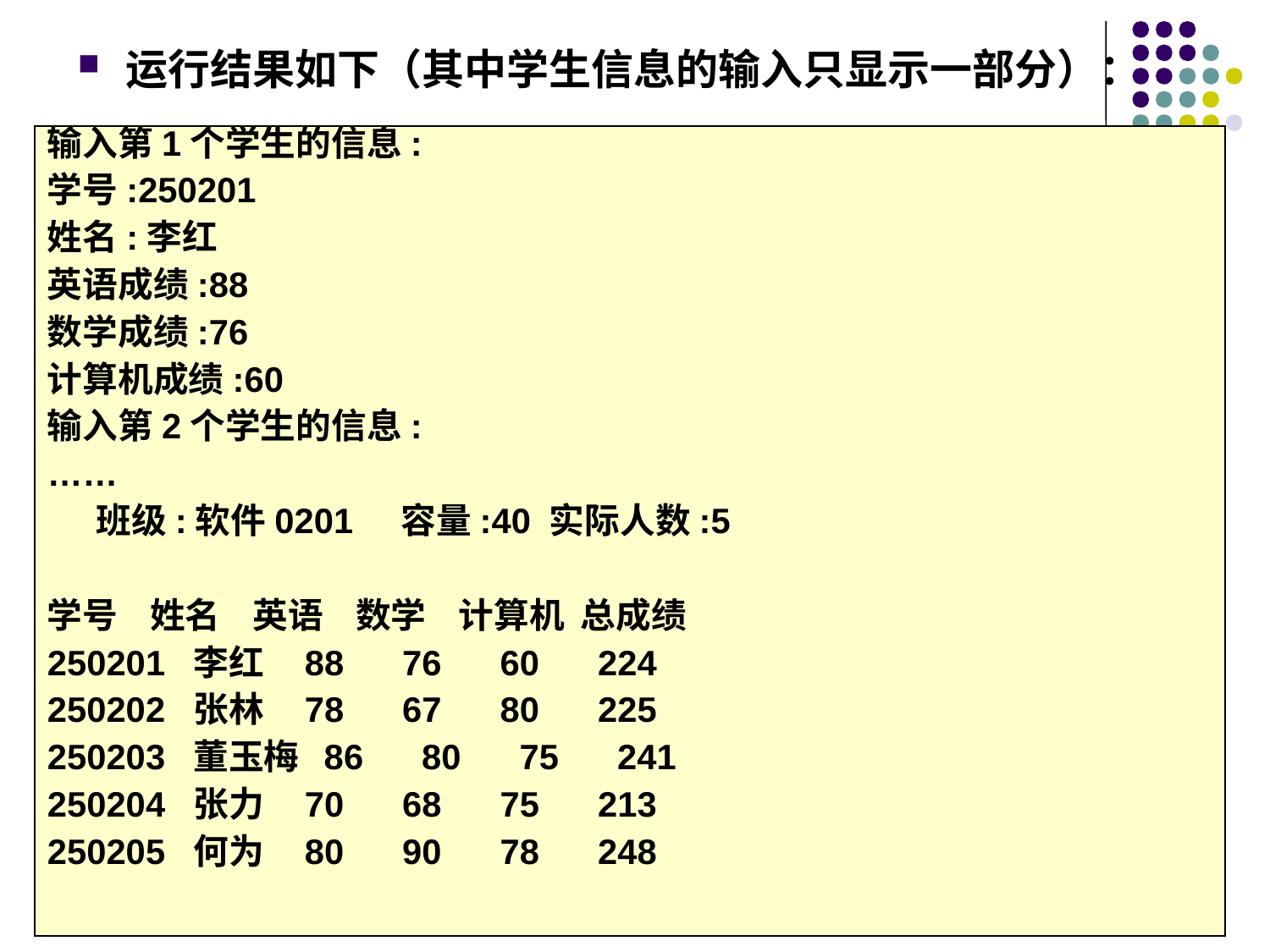

运行结果如下（其中学生信息的输入只显示一部分）：

输入第1个学生的信息:
学号:250201
姓名:李红
英语成绩:88
数学成绩:76
计算机成绩:60
输入第2个学生的信息:
……
     班级:软件0201    容量:40 实际人数:5

学号    姓名    英语    数学    计算机  总成绩
250201  李红    88      76      60      224
250202  张林    78      67      80      225
250203  董玉梅  86      80      75      241
250204  张力    70      68      75      213
250205  何为    80      90      78      248